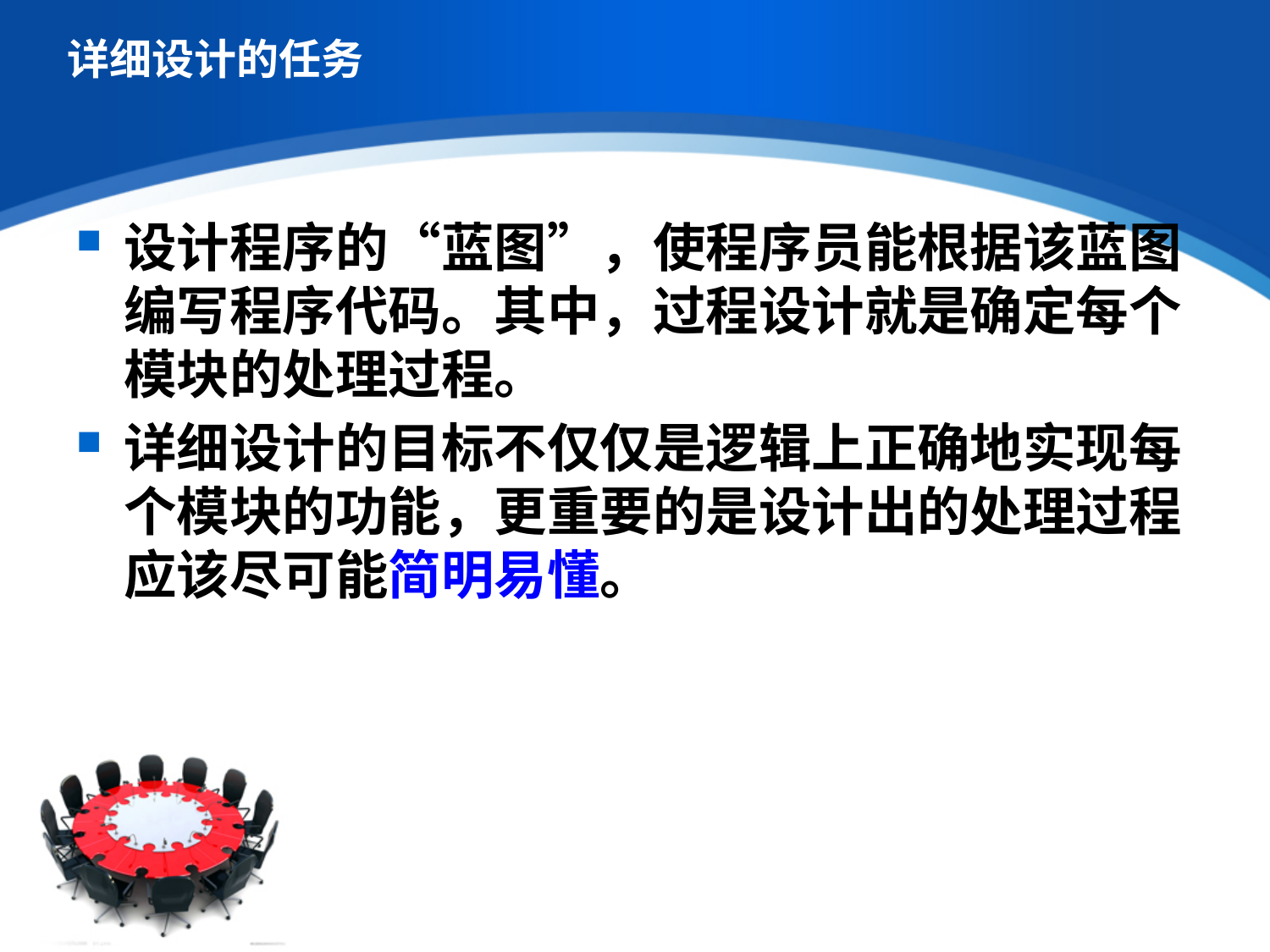

# 详细设计的任务
设计程序的“蓝图”，使程序员能根据该蓝图编写程序代码。其中，过程设计就是确定每个模块的处理过程。
详细设计的目标不仅仅是逻辑上正确地实现每个模块的功能，更重要的是设计出的处理过程应该尽可能简明易懂。